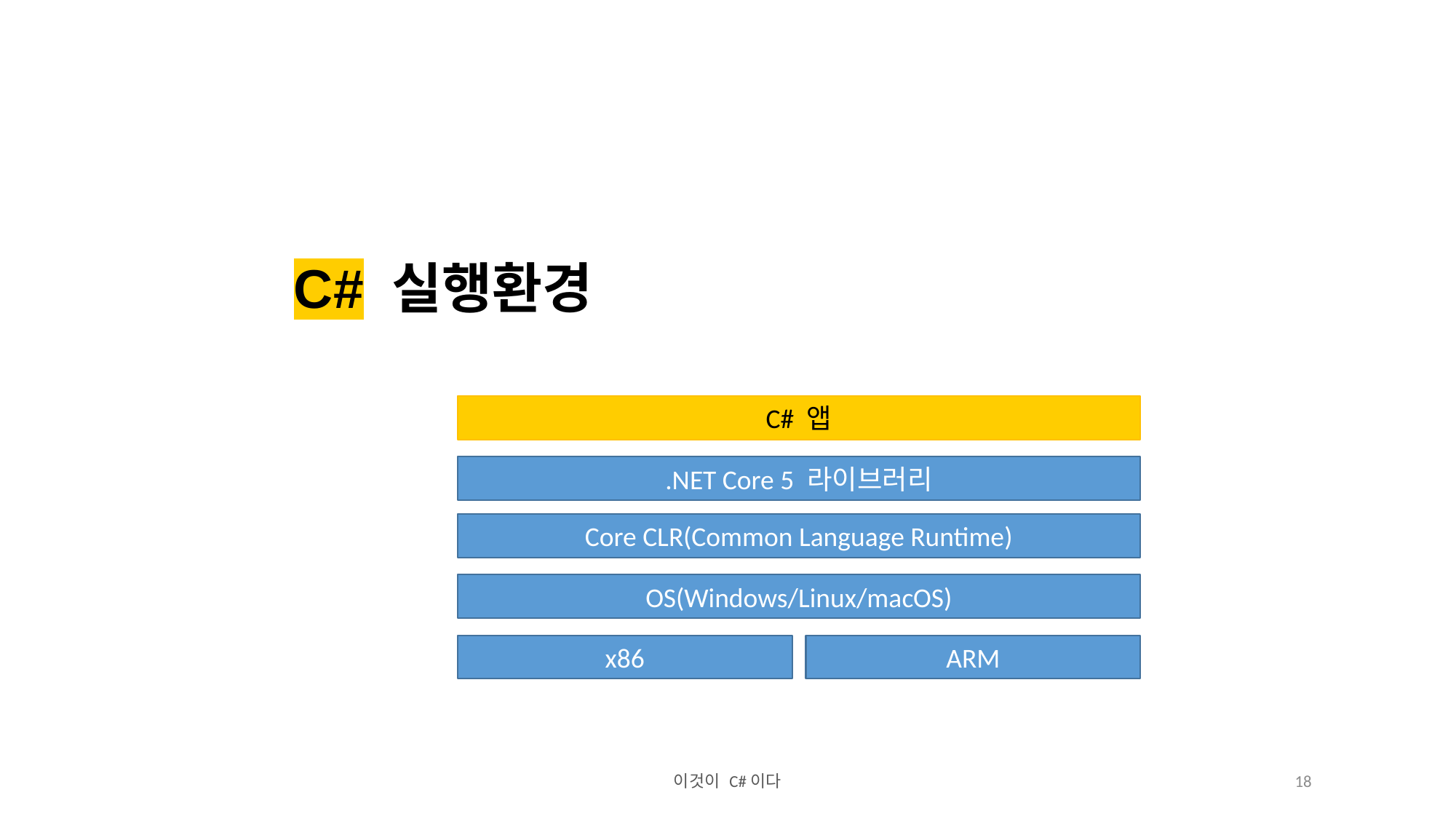

C# 실행환경

C# 앱
.NET Core 5 라이브러리
Core CLR(Common Language Runtime)
OS(Windows/Linux/macOS)
ARM
x86
이것이 C#이다
18